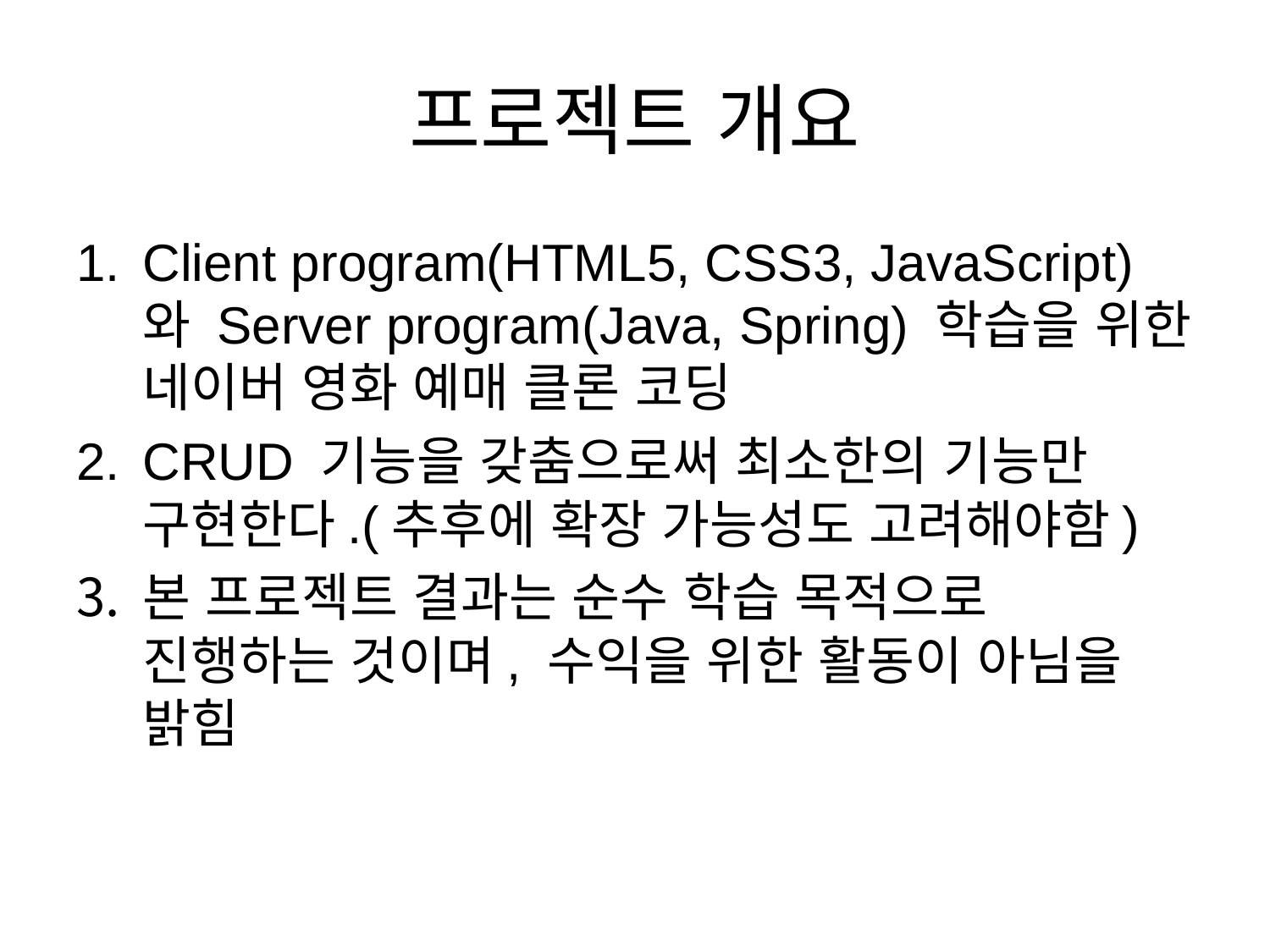

# 프로젝트 개요
Client program(HTML5, CSS3, JavaScript)와 Server program(Java, Spring) 학습을 위한 네이버 영화 예매 클론 코딩
CRUD 기능을 갖춤으로써 최소한의 기능만 구현한다.(추후에 확장 가능성도 고려해야함)
본 프로젝트 결과는 순수 학습 목적으로 진행하는 것이며, 수익을 위한 활동이 아님을 밝힘